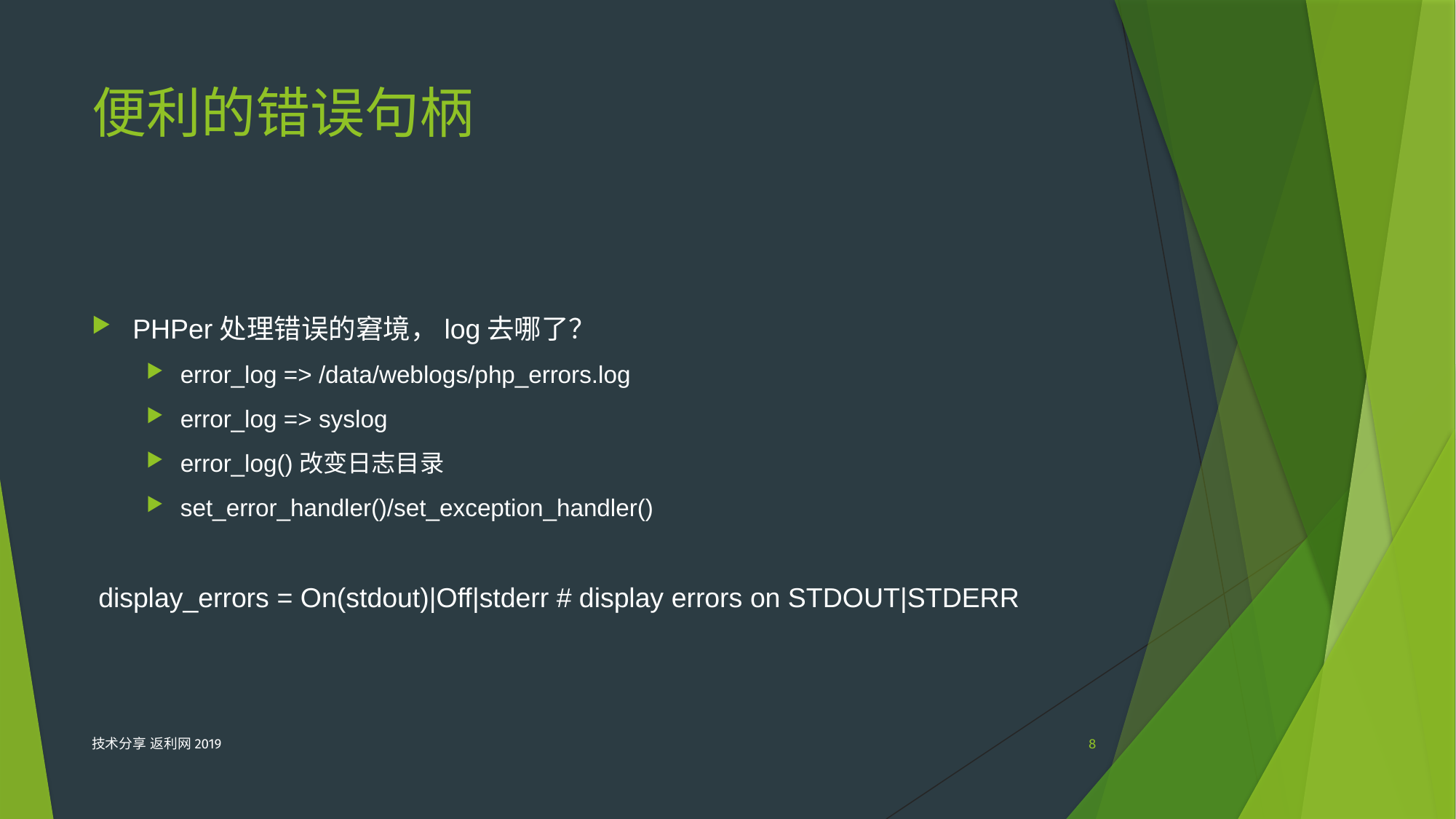

# 便利的错误句柄

PHPer处理错误的窘境，log去哪了？
error_log => /data/weblogs/php_errors.log
error_log => syslog
error_log()改变日志目录
set_error_handler()/set_exception_handler()

display_errors = On(stdout)|Off|stderr # display errors on STDOUT|STDERR

技术分享 返利网2019
8